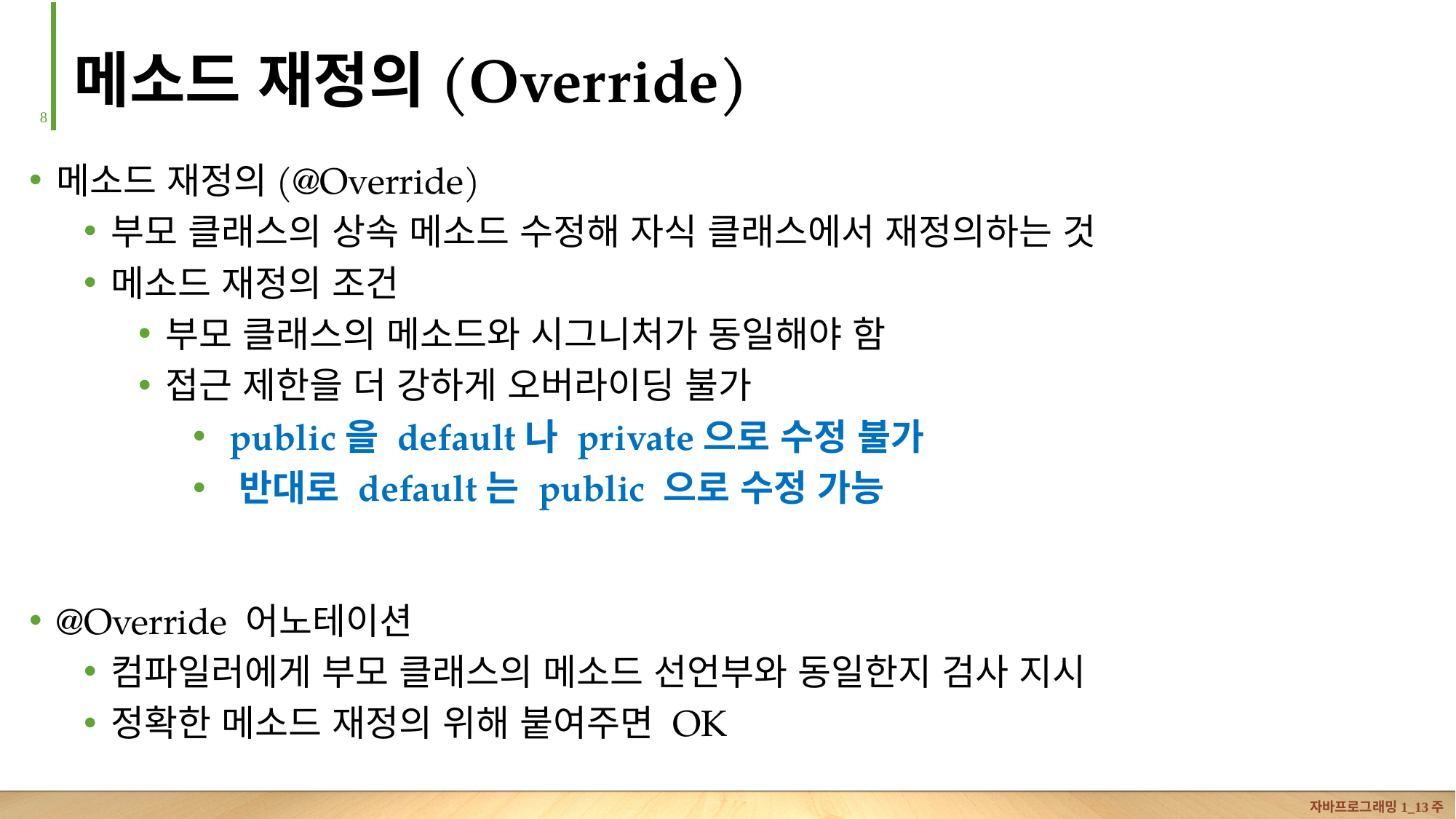

# 메소드 재정의(Override)
8
메소드 재정의(@Override)
부모 클래스의 상속 메소드 수정해 자식 클래스에서 재정의하는 것
메소드 재정의 조건
부모 클래스의 메소드와 시그니처가 동일해야 함
접근 제한을 더 강하게 오버라이딩 불가
 public을 default나 private으로 수정 불가
 반대로 default는 public 으로 수정 가능

@Override 어노테이션
컴파일러에게 부모 클래스의 메소드 선언부와 동일한지 검사 지시
정확한 메소드 재정의 위해 붙여주면 OK

자바프로그래밍1_13주